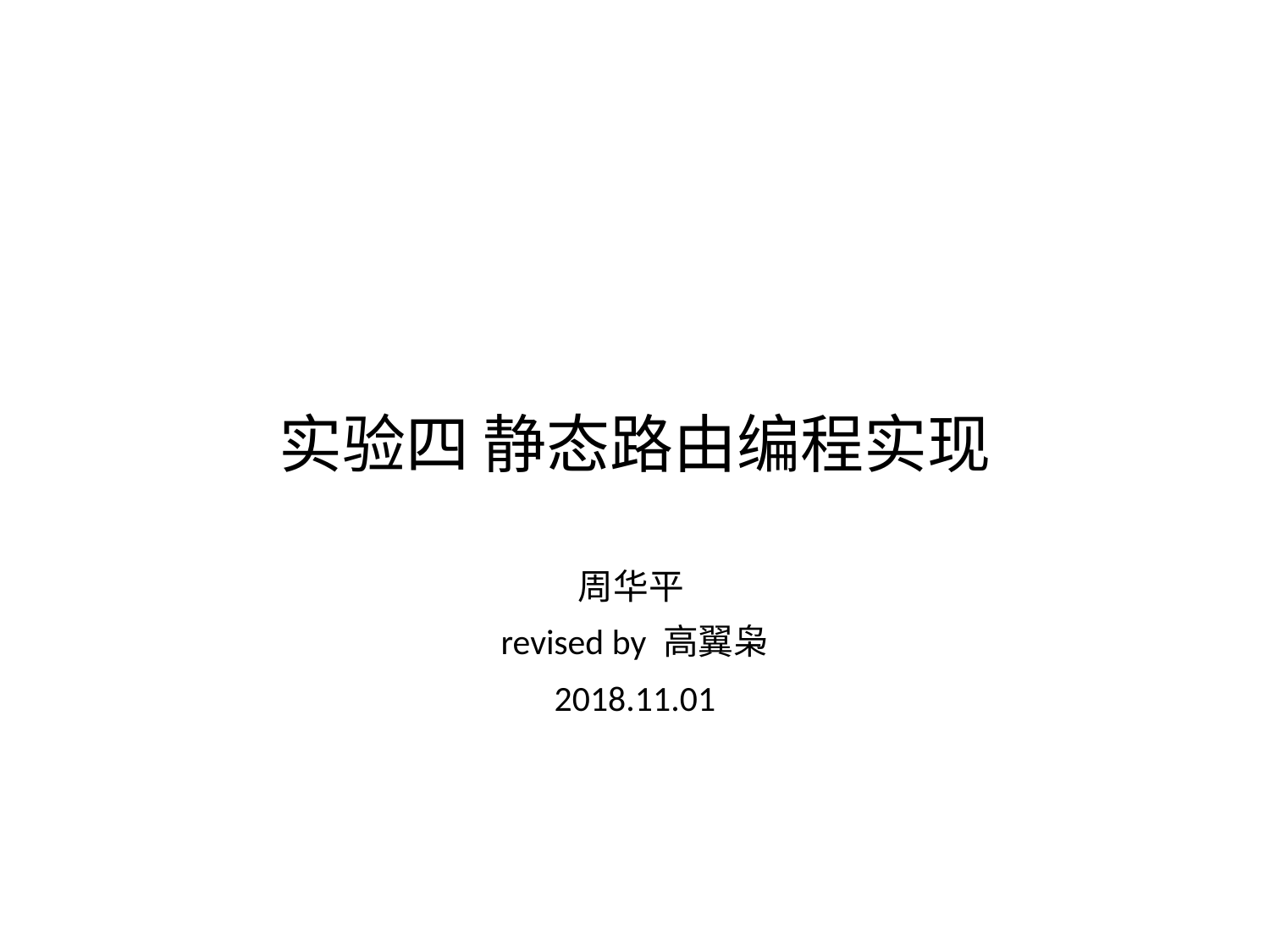

# 实验四 静态路由编程实现

周华平
revised by 高翼枭
2018.11.01